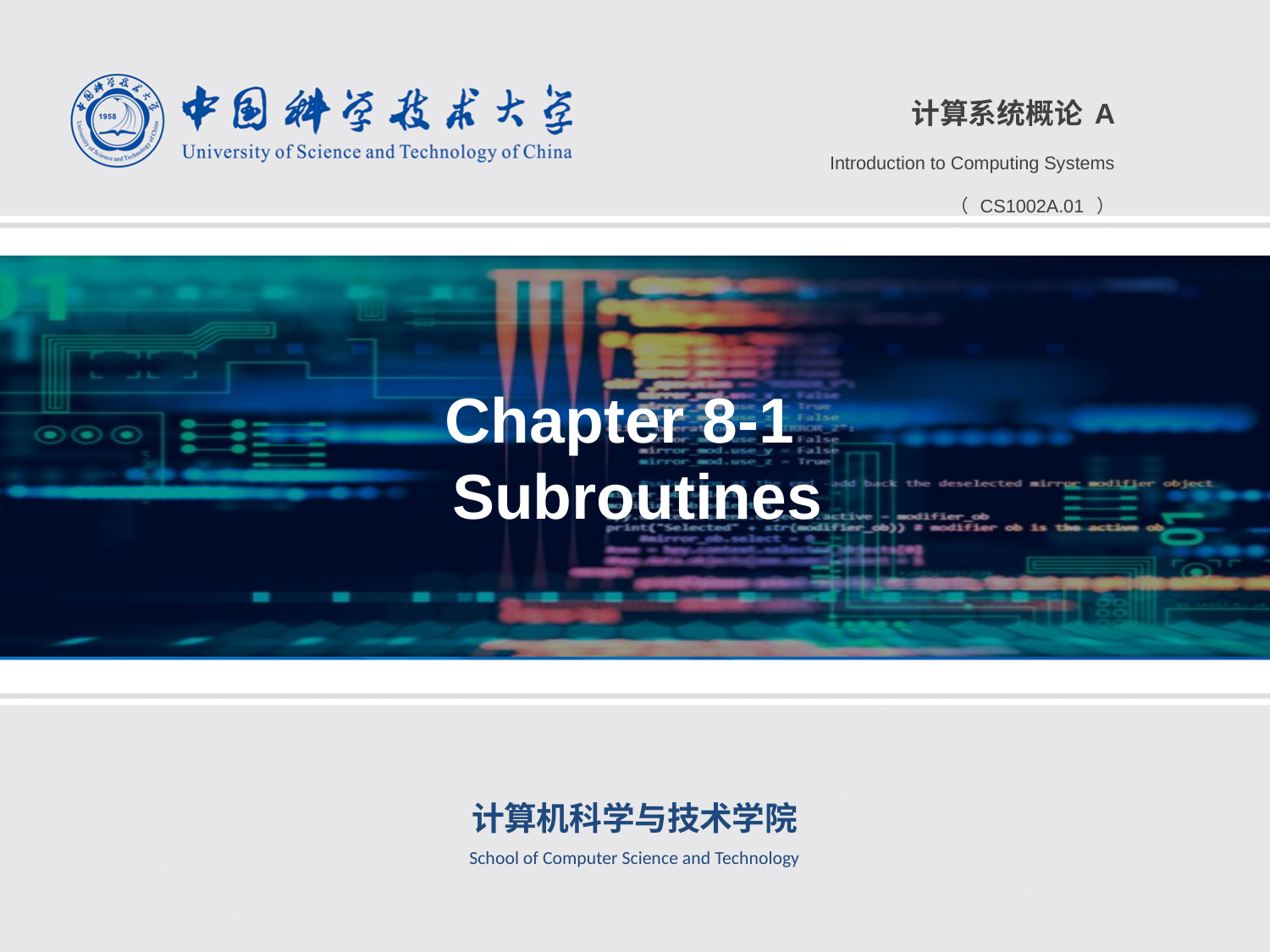

计算系统概论A
Introduction to Computing Systems
（ CS1002A.01 ）
Chapter 8-1
Subroutines

计算机科学与技术学院
School of Computer Science and Technology